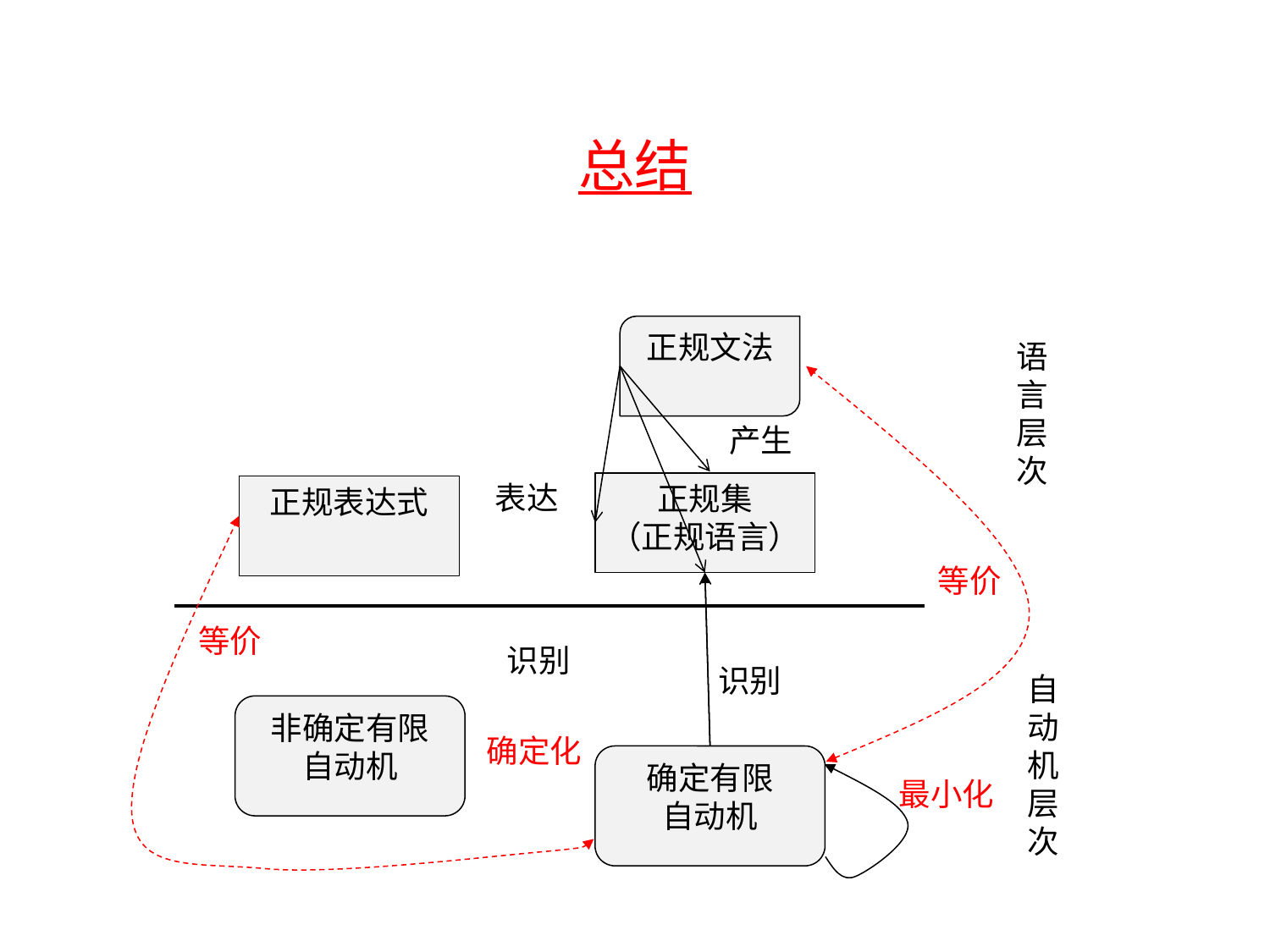

# 总结

正规文法
语
言
层
次

产生
表达
正规集
（正规语言）
正规表达式

等价
等价
识别
识别
自
动
机
层
次
非确定有限
自动机
确定化
确定有限
自动机

最小化